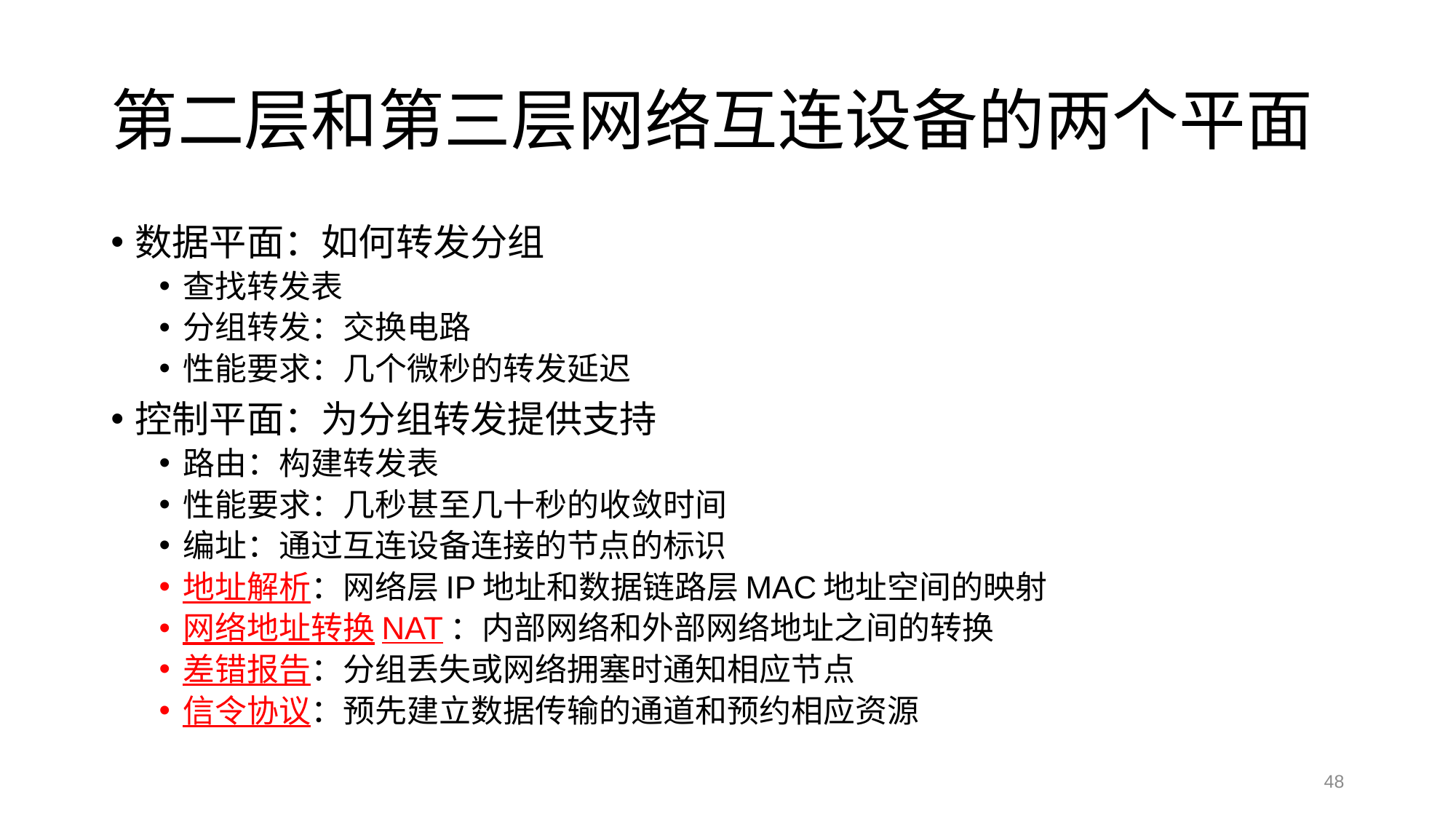

# 第二层和第三层网络互连设备的两个平面
数据平面：如何转发分组
查找转发表
分组转发：交换电路
性能要求：几个微秒的转发延迟
控制平面：为分组转发提供支持
路由：构建转发表
性能要求：几秒甚至几十秒的收敛时间
编址：通过互连设备连接的节点的标识
地址解析：网络层IP地址和数据链路层MAC地址空间的映射
网络地址转换NAT：内部网络和外部网络地址之间的转换
差错报告：分组丢失或网络拥塞时通知相应节点
信令协议：预先建立数据传输的通道和预约相应资源
48